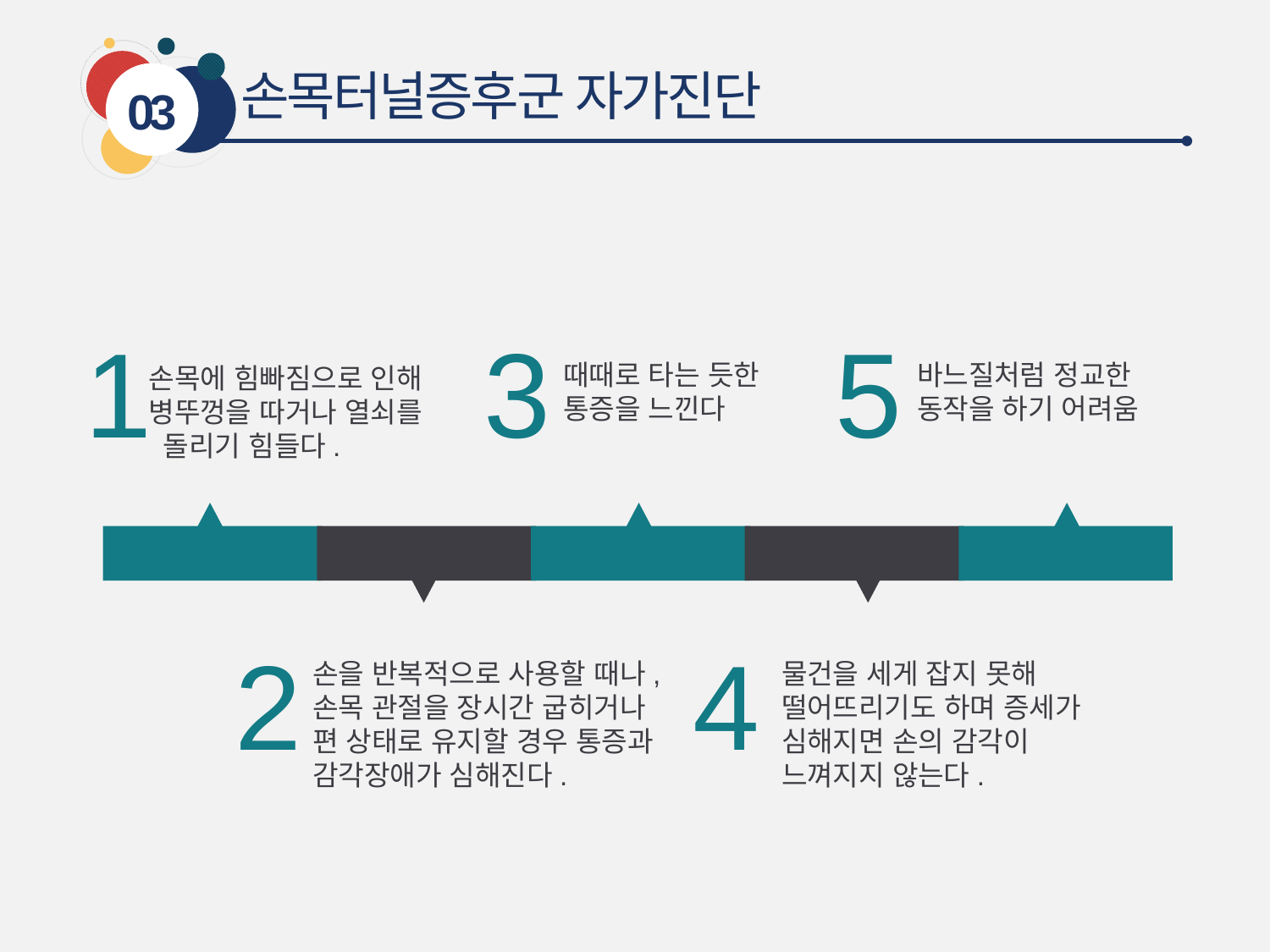

손목터널증후군 자가진단
03
1
3
5
바느질처럼 정교한
동작을 하기 어려움
때때로 타는 듯한
통증을 느낀다
손목에 힘빠짐으로 인해
병뚜껑을 따거나 열쇠를
 돌리기 힘들다.

힘빠짐
장시간 사용
통증
감각저하
둔해짐

2
4
손을 반복적으로 사용할 때나,
손목 관절을 장시간 굽히거나
편 상태로 유지할 경우 통증과
감각장애가 심해진다.
물건을 세게 잡지 못해
떨어뜨리기도 하며 증세가
심해지면 손의 감각이
느껴지지 않는다.